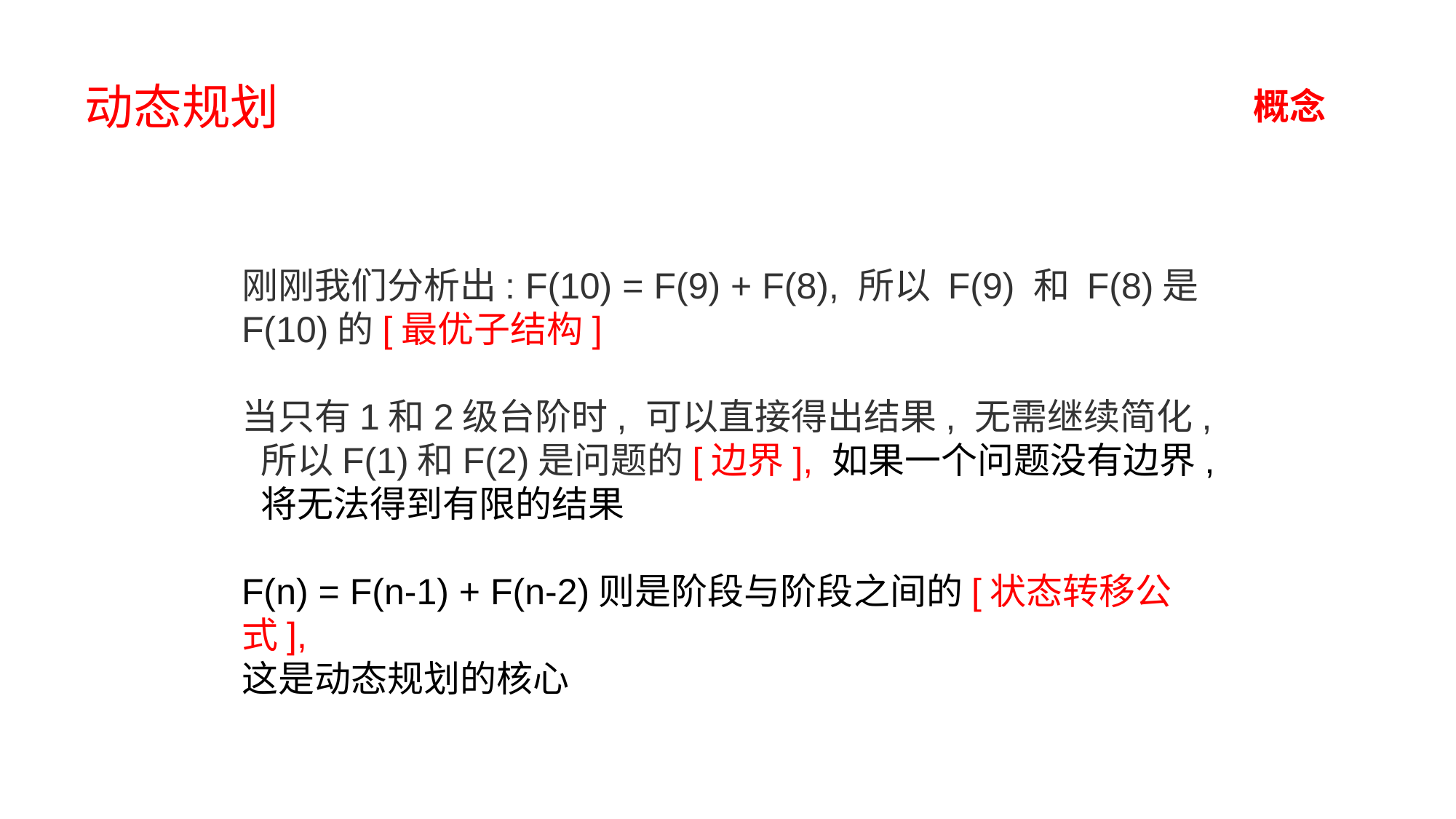

动态规划
概念
刚刚我们分析出: F(10) = F(9) + F(8), 所以 F(9) 和 F(8)是F(10)的[最优子结构]

当只有1和2级台阶时, 可以直接得出结果, 无需继续简化, 所以F(1)和F(2)是问题的[边界], 如果一个问题没有边界, 将无法得到有限的结果

F(n) = F(n-1) + F(n-2)则是阶段与阶段之间的[状态转移公式],
这是动态规划的核心